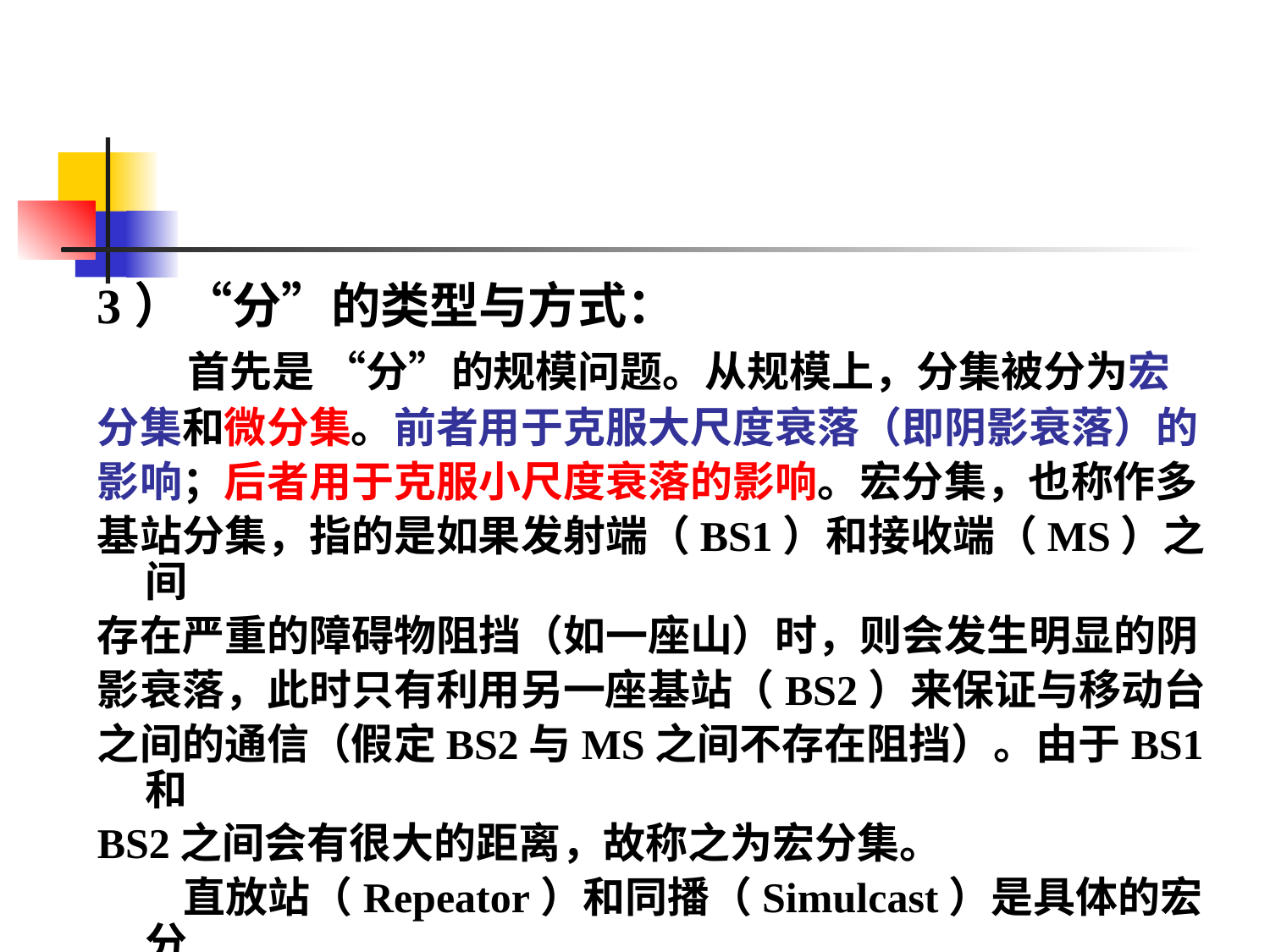

#
3）“分”的类型与方式：
       首先是 “分”的规模问题。从规模上，分集被分为宏
分集和微分集。前者用于克服大尺度衰落（即阴影衰落）的
影响；后者用于克服小尺度衰落的影响。宏分集，也称作多
基站分集，指的是如果发射端（BS1）和接收端（MS）之间
存在严重的障碍物阻挡（如一座山）时，则会发生明显的阴
影衰落，此时只有利用另一座基站（BS2）来保证与移动台
之间的通信（假定BS2与MS之间不存在阻挡）。由于BS1和
BS2之间会有很大的距离，故称之为宏分集。
        直放站（Repeator）和同播（Simulcast）是具体的宏分
集措施。